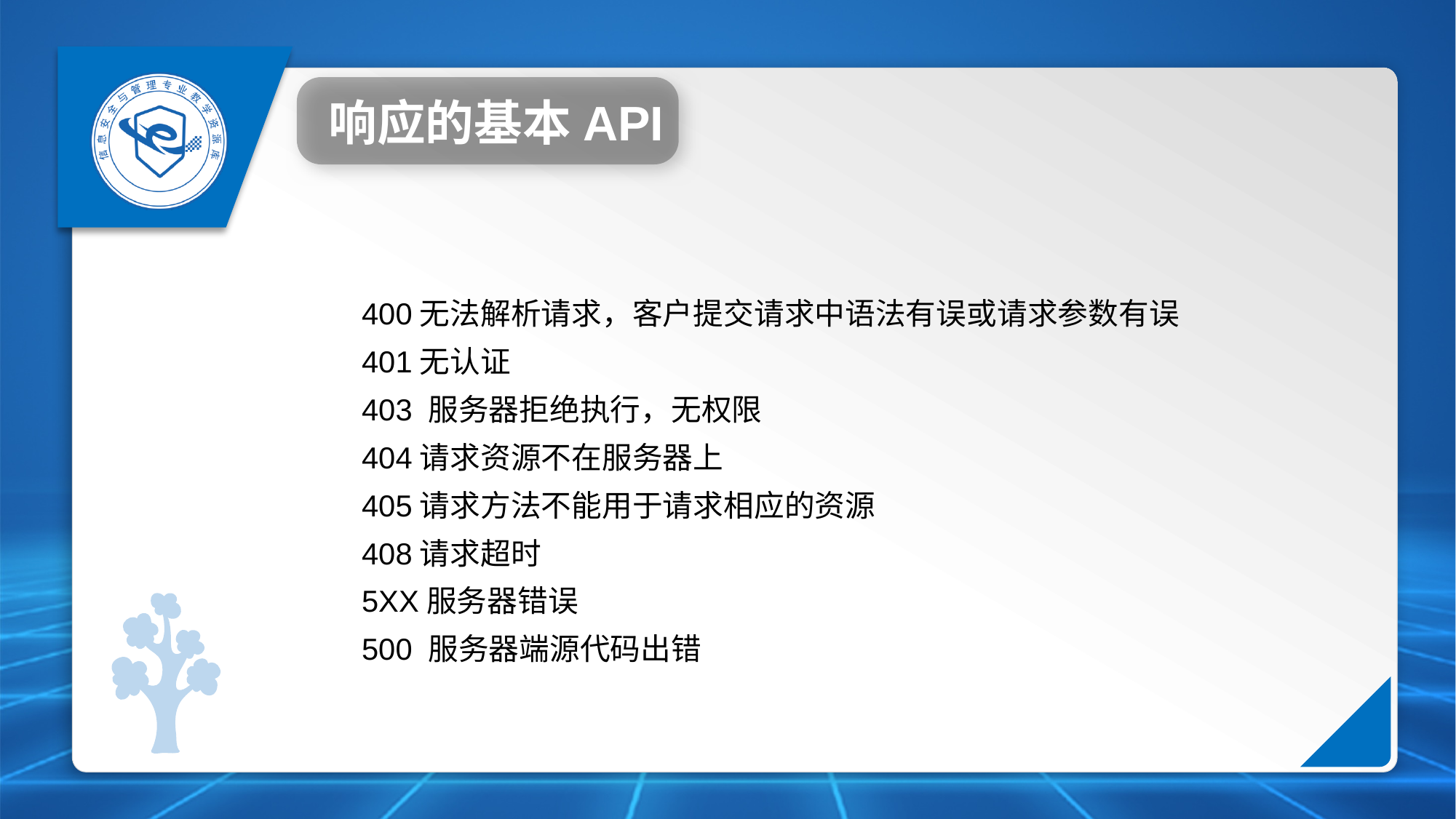

响应的基本API
400无法解析请求，客户提交请求中语法有误或请求参数有误
401无认证
403 服务器拒绝执行，无权限
404请求资源不在服务器上
405请求方法不能用于请求相应的资源
408请求超时
5XX服务器错误
500 服务器端源代码出错